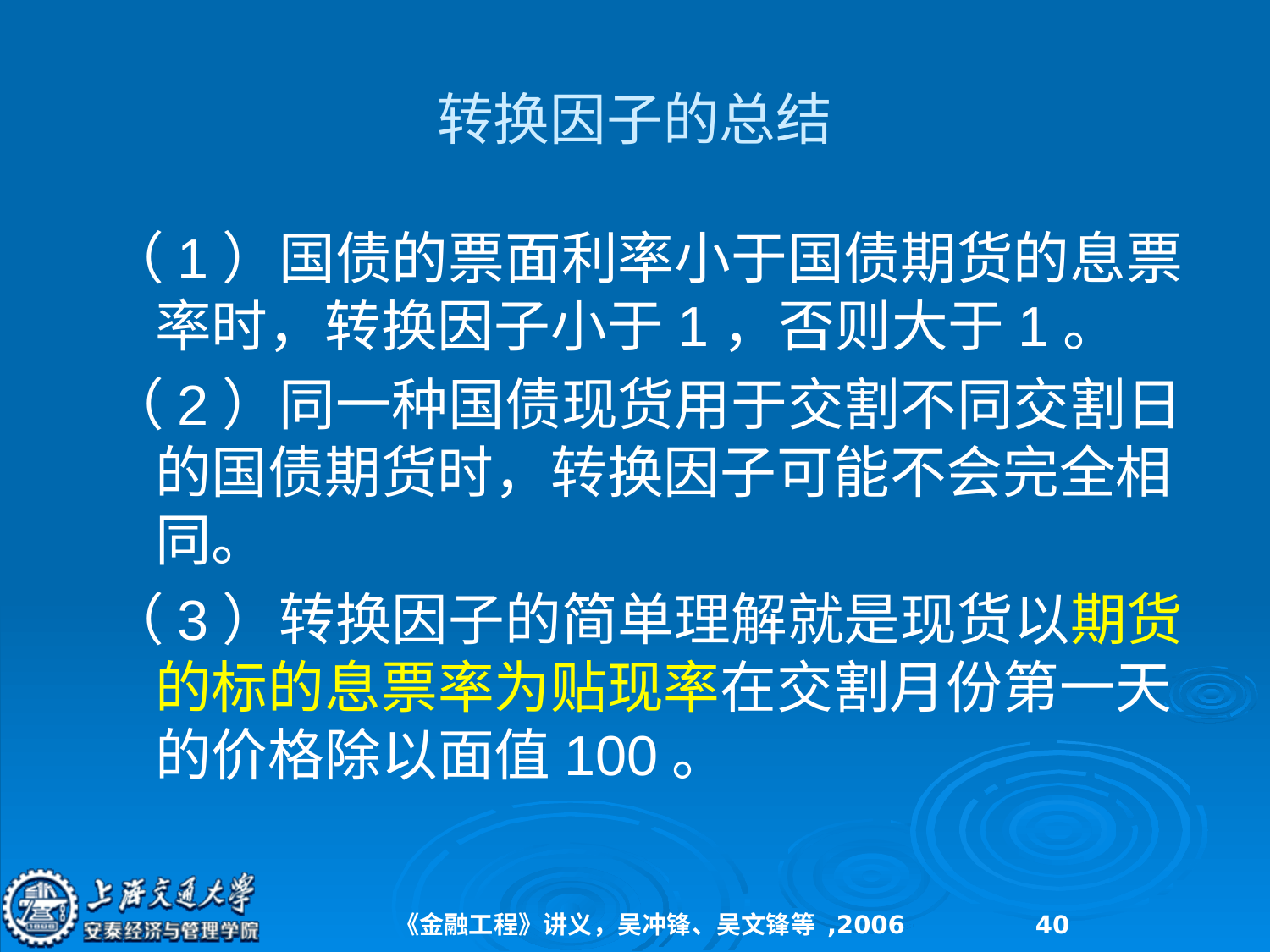

# 转换因子的总结
（1）国债的票面利率小于国债期货的息票率时，转换因子小于1，否则大于1。
（2）同一种国债现货用于交割不同交割日的国债期货时，转换因子可能不会完全相同。
（3）转换因子的简单理解就是现货以期货的标的息票率为贴现率在交割月份第一天的价格除以面值100。